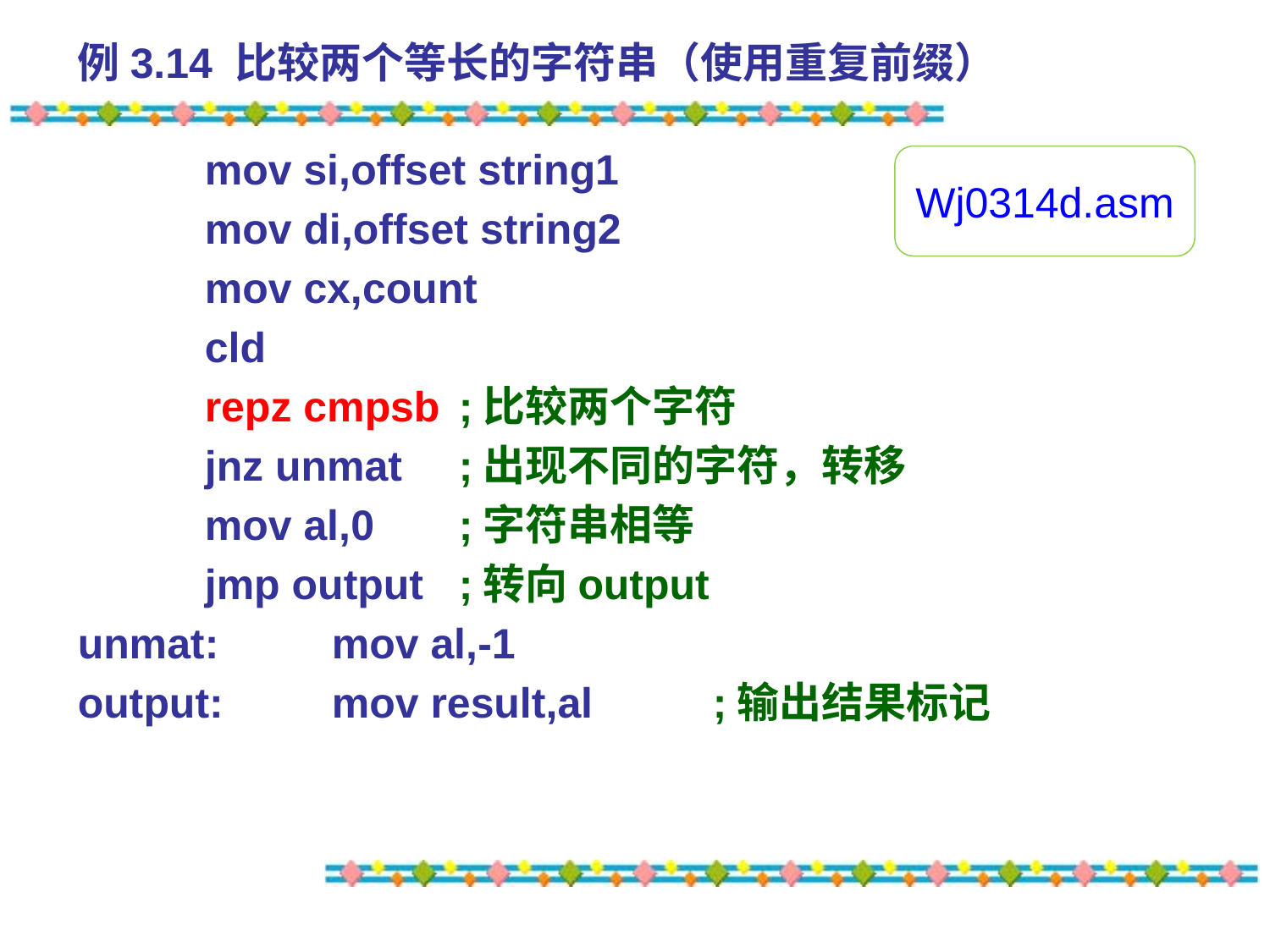

# 例3.14 比较两个等长的字符串（使用重复前缀）
	mov si,offset string1
	mov di,offset string2
	mov cx,count
	cld
	repz cmpsb	;比较两个字符
	jnz unmat	;出现不同的字符，转移
	mov al,0	;字符串相等
	jmp output	;转向output
unmat:	mov al,-1
output:	mov result,al	;输出结果标记
Wj0314d.asm